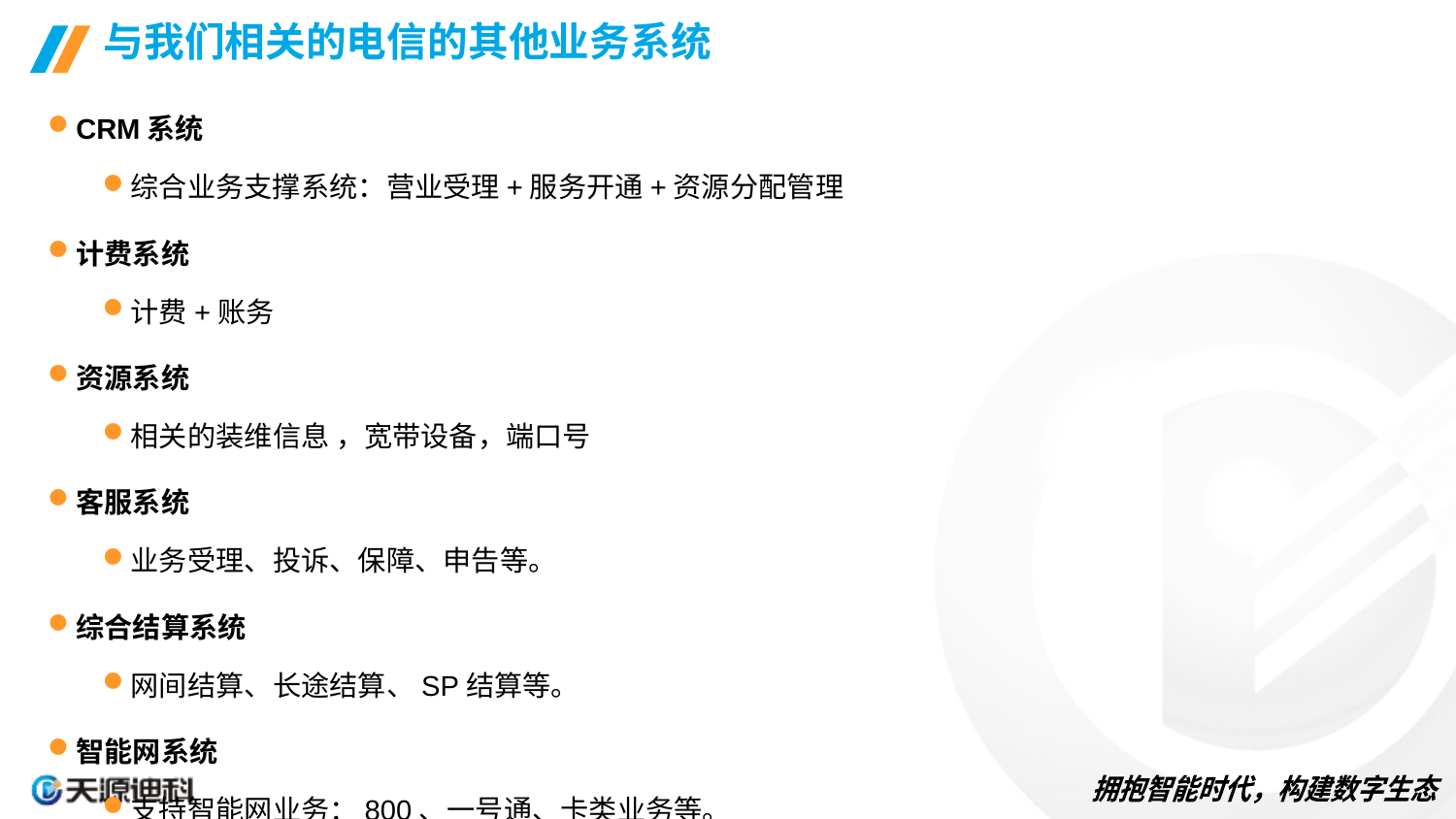

# 与我们相关的电信的其他业务系统
CRM系统
综合业务支撑系统：营业受理+服务开通+资源分配管理
计费系统
计费+账务
资源系统
相关的装维信息 ，宽带设备，端口号
客服系统
业务受理、投诉、保障、申告等。
综合结算系统
网间结算、长途结算、SP结算等。
智能网系统
支持智能网业务：800、一号通、卡类业务等。
7